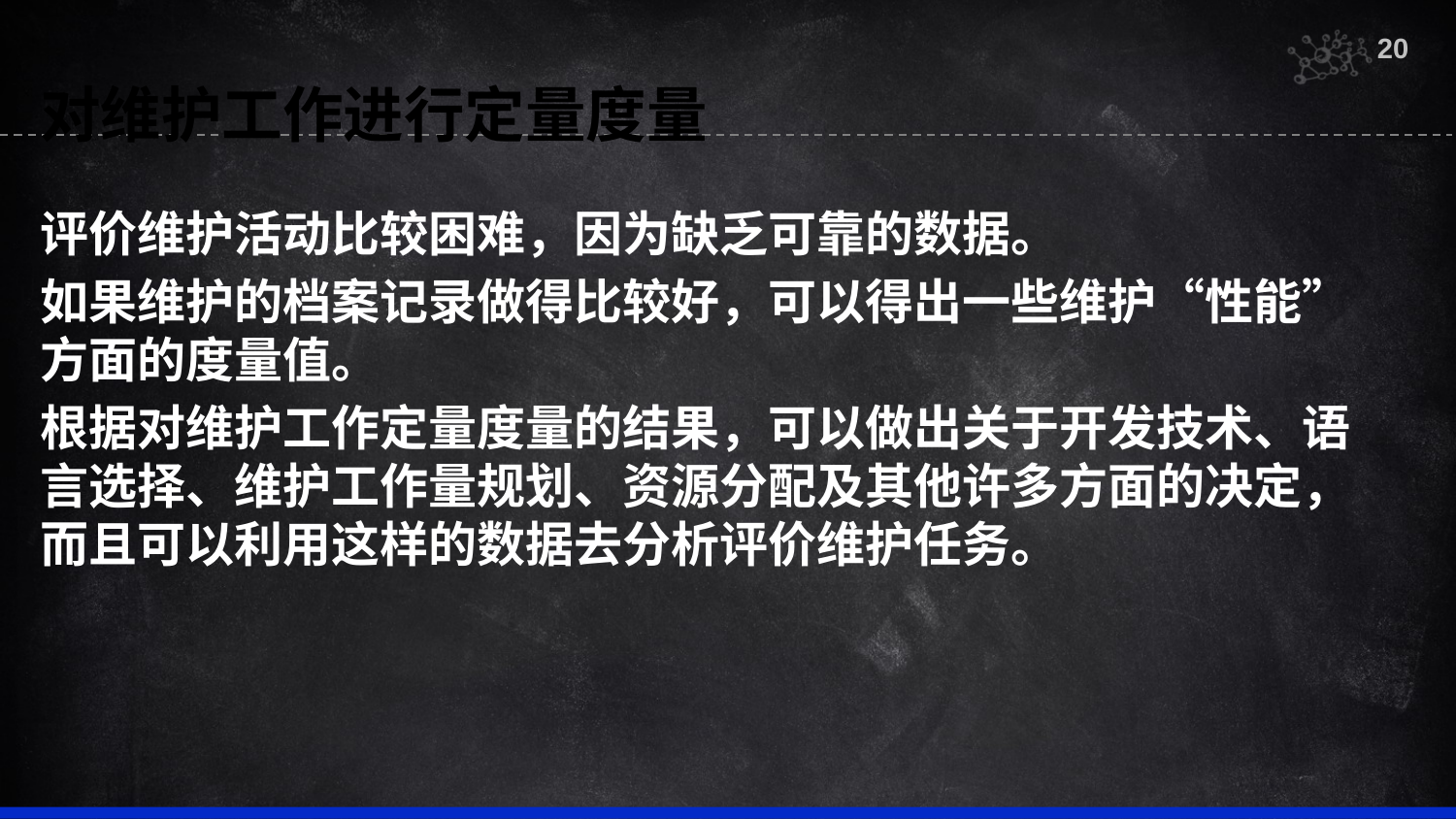

20
对维护工作进行定量度量
评价维护活动比较困难，因为缺乏可靠的数据。
如果维护的档案记录做得比较好，可以得出一些维护“性能”方面的度量值。
根据对维护工作定量度量的结果，可以做出关于开发技术、语言选择、维护工作量规划、资源分配及其他许多方面的决定，而且可以利用这样的数据去分析评价维护任务。